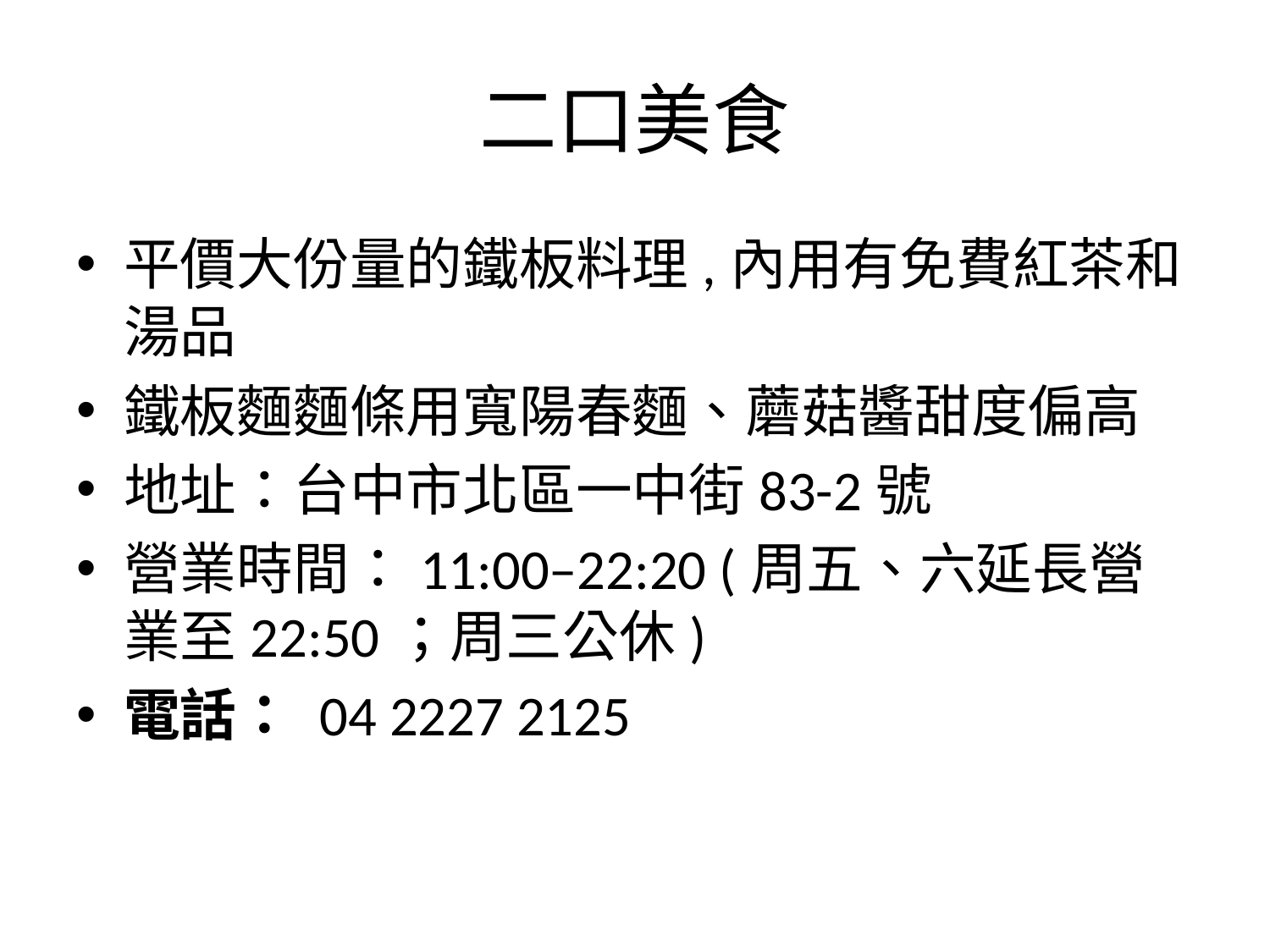

# 二口美食
平價大份量的鐵板料理,內用有免費紅茶和湯品
鐵板麵麵條用寬陽春麵、蘑菇醬甜度偏高
地址：台中市北區一中街83-2號
營業時間：11:00–22:20 (周五、六延長營業至22:50；周三公休)
電話： 04 2227 2125